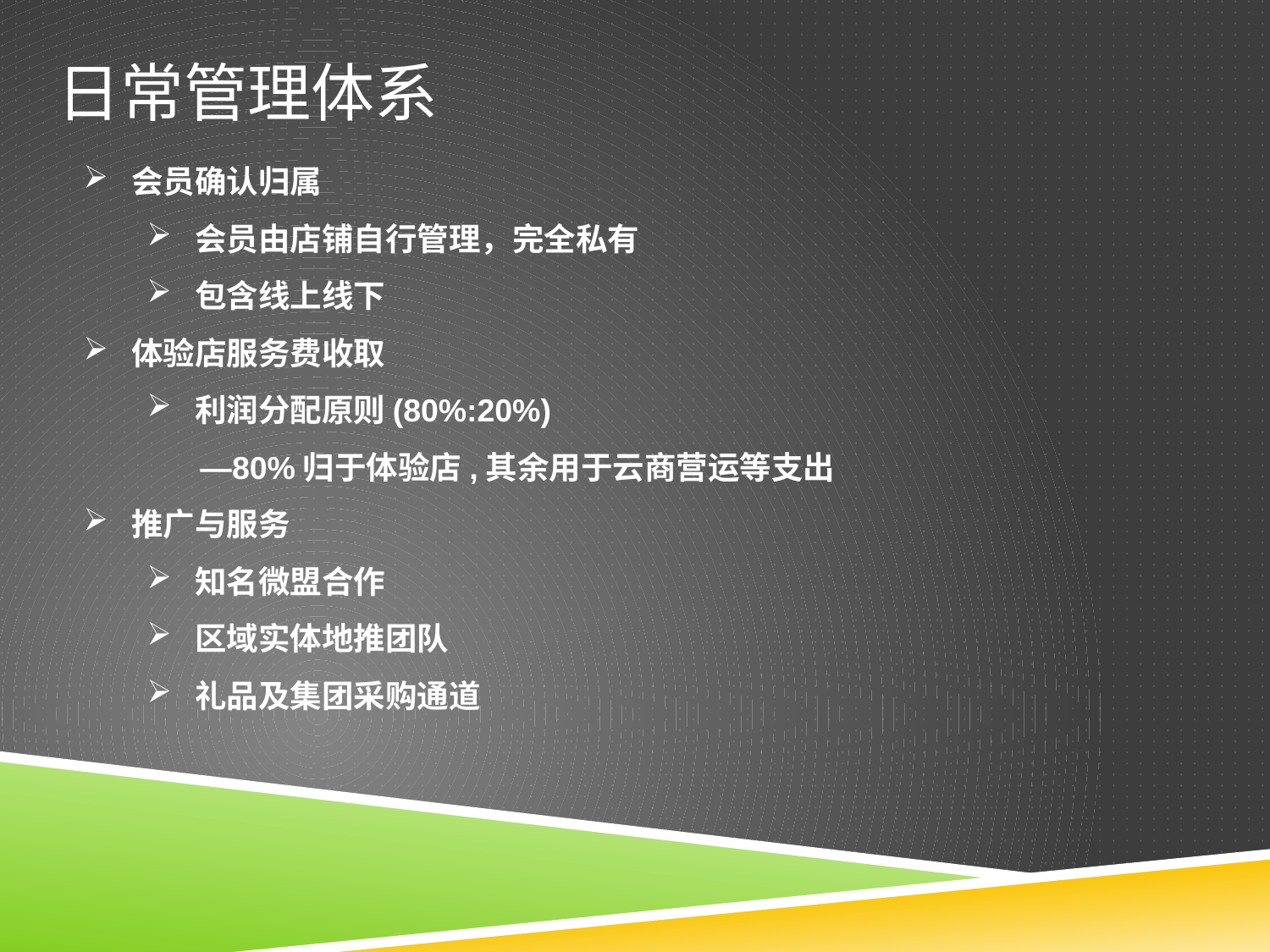

日常管理体系
会员确认归属
会员由店铺自行管理，完全私有
包含线上线下
体验店服务费收取
利润分配原则(80%:20%)
      —80%归于体验店,其余用于云商营运等支出
推广与服务
知名微盟合作
区域实体地推团队
礼品及集团采购通道